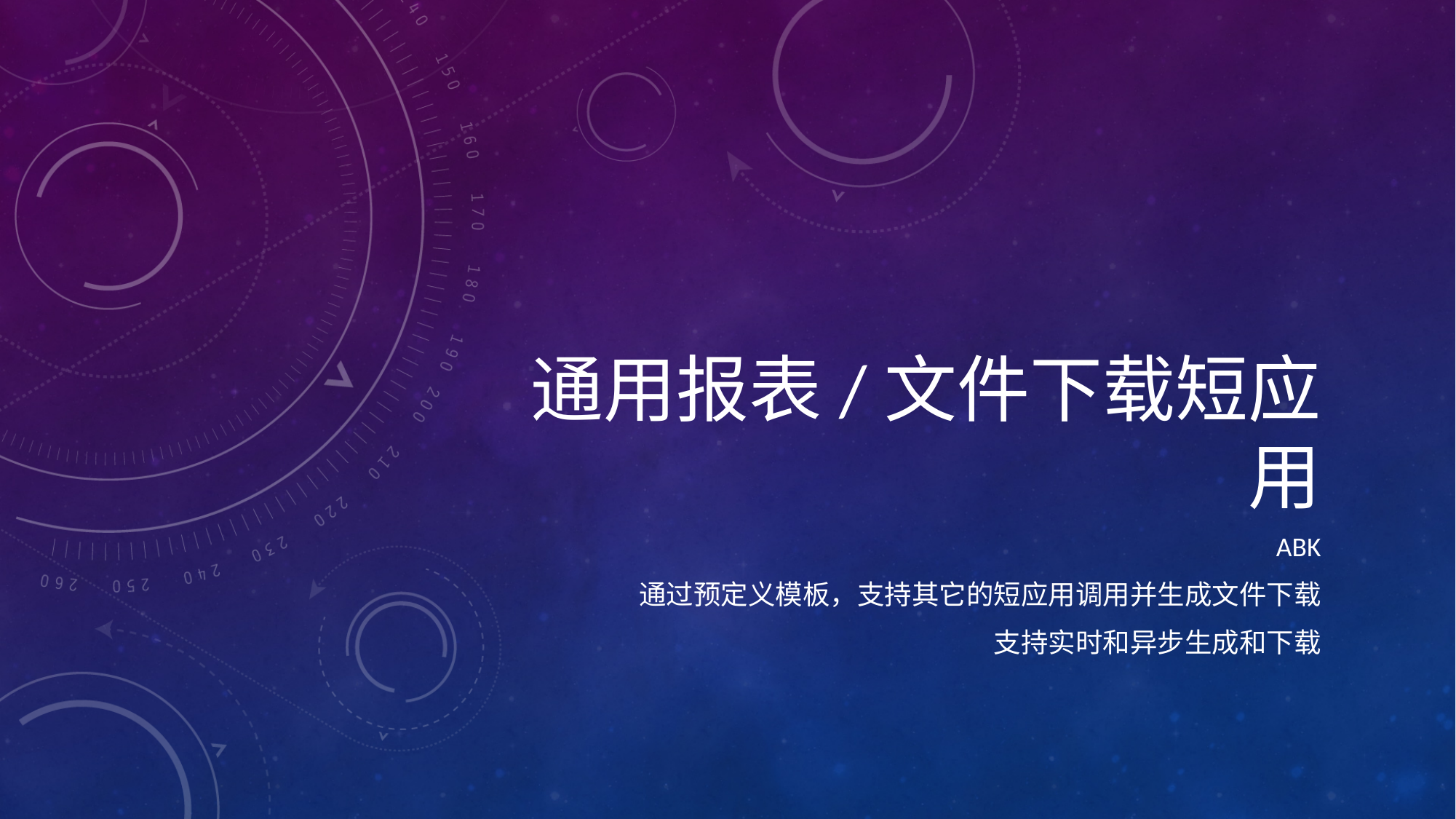

# 通用报表/文件下载短应用
Abk
通过预定义模板，支持其它的短应用调用并生成文件下载
支持实时和异步生成和下载